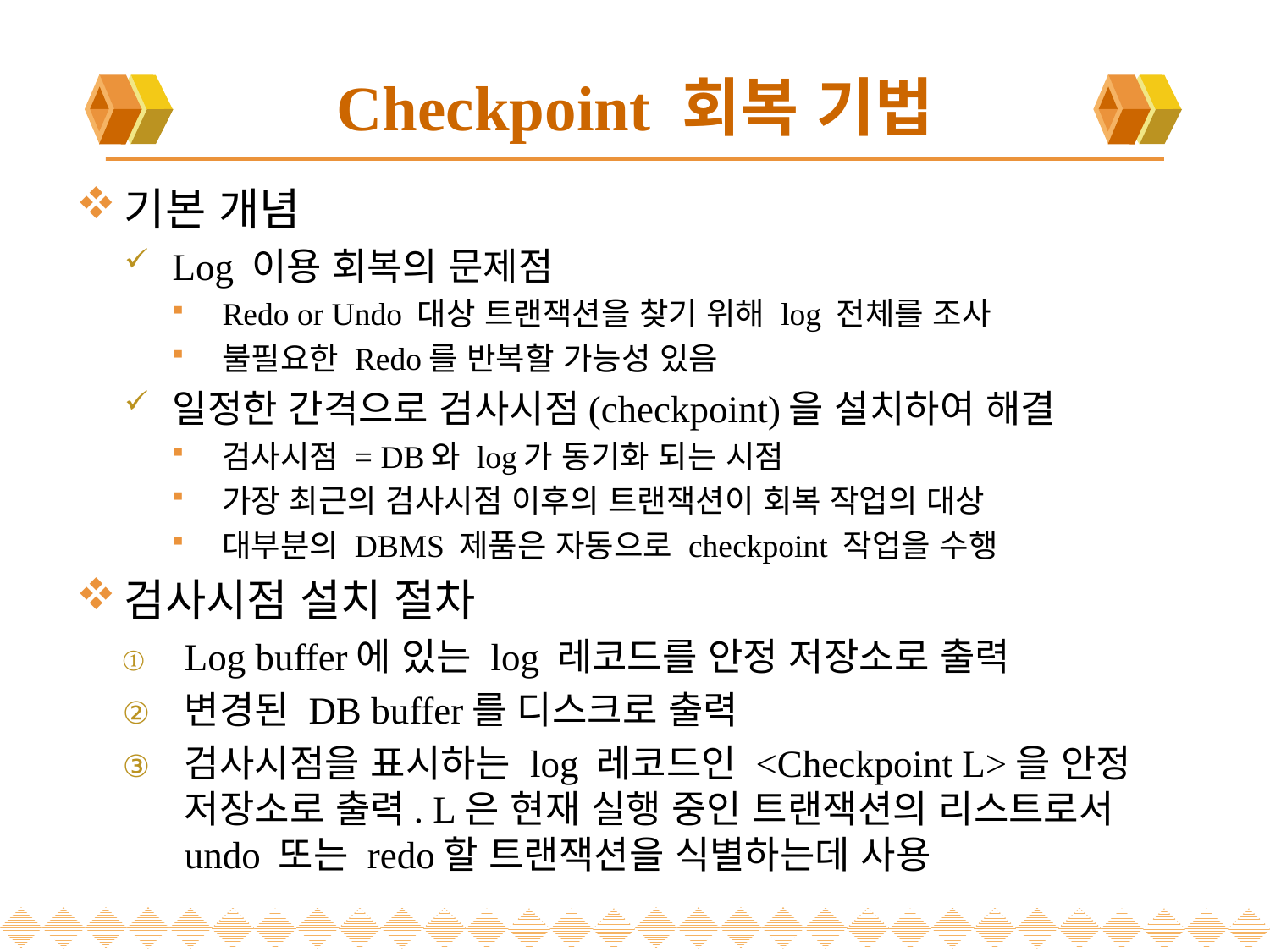

# Checkpoint 회복 기법
기본 개념
Log 이용 회복의 문제점
Redo or Undo 대상 트랜잭션을 찾기 위해 log 전체를 조사
불필요한 Redo를 반복할 가능성 있음
일정한 간격으로 검사시점(checkpoint)을 설치하여 해결
검사시점 = DB와 log가 동기화 되는 시점
가장 최근의 검사시점 이후의 트랜잭션이 회복 작업의 대상
대부분의 DBMS 제품은 자동으로 checkpoint 작업을 수행
검사시점 설치 절차
Log buffer에 있는 log 레코드를 안정 저장소로 출력
변경된 DB buffer를 디스크로 출력
검사시점을 표시하는 log 레코드인 <Checkpoint L>을 안정 저장소로 출력. L은 현재 실행 중인 트랜잭션의 리스트로서 undo 또는 redo할 트랜잭션을 식별하는데 사용